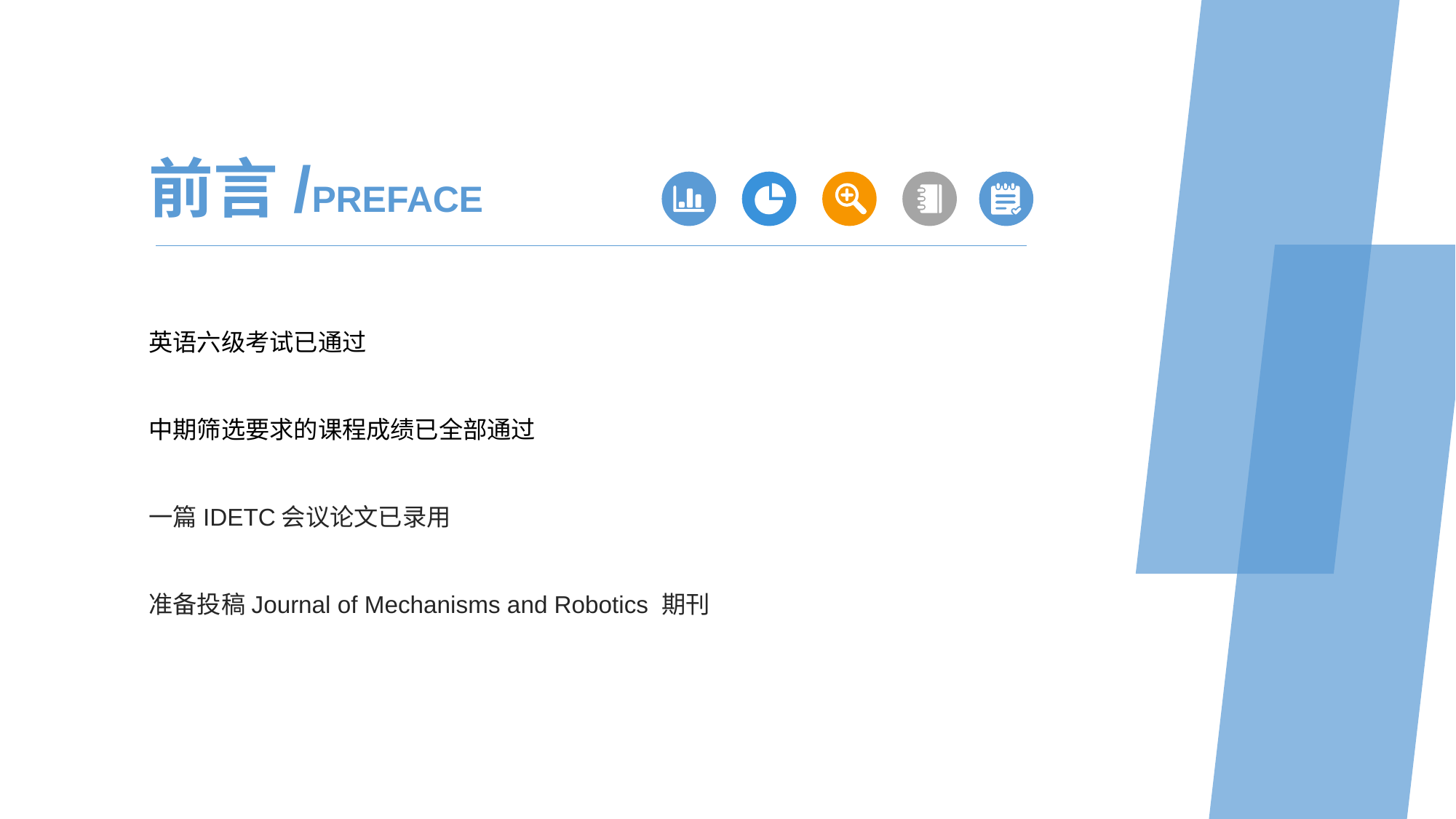

前言/PREFACE

英语六级考试已通过

中期筛选要求的课程成绩已全部通过

一篇IDETC会议论文已录用

准备投稿Journal of Mechanisms and Robotics 期刊